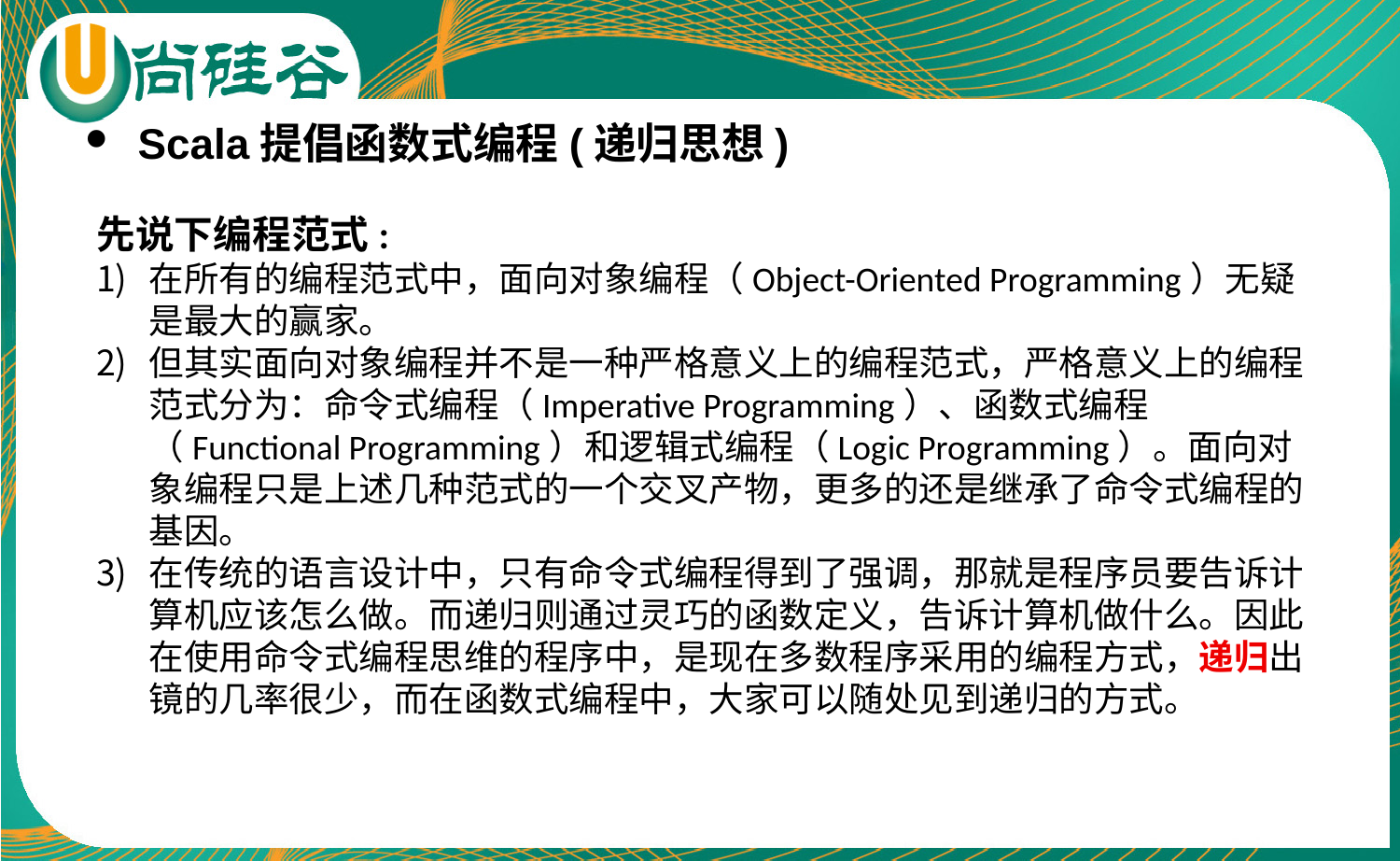

Scala提倡函数式编程(递归思想)

先说下编程范式:
在所有的编程范式中，面向对象编程（Object-Oriented Programming）无疑是最大的赢家。
但其实面向对象编程并不是一种严格意义上的编程范式，严格意义上的编程范式分为：命令式编程（Imperative Programming）、函数式编程（Functional Programming）和逻辑式编程（Logic Programming）。面向对象编程只是上述几种范式的一个交叉产物，更多的还是继承了命令式编程的基因。
在传统的语言设计中，只有命令式编程得到了强调，那就是程序员要告诉计算机应该怎么做。而递归则通过灵巧的函数定义，告诉计算机做什么。因此在使用命令式编程思维的程序中，是现在多数程序采用的编程方式，递归出镜的几率很少，而在函数式编程中，大家可以随处见到递归的方式。